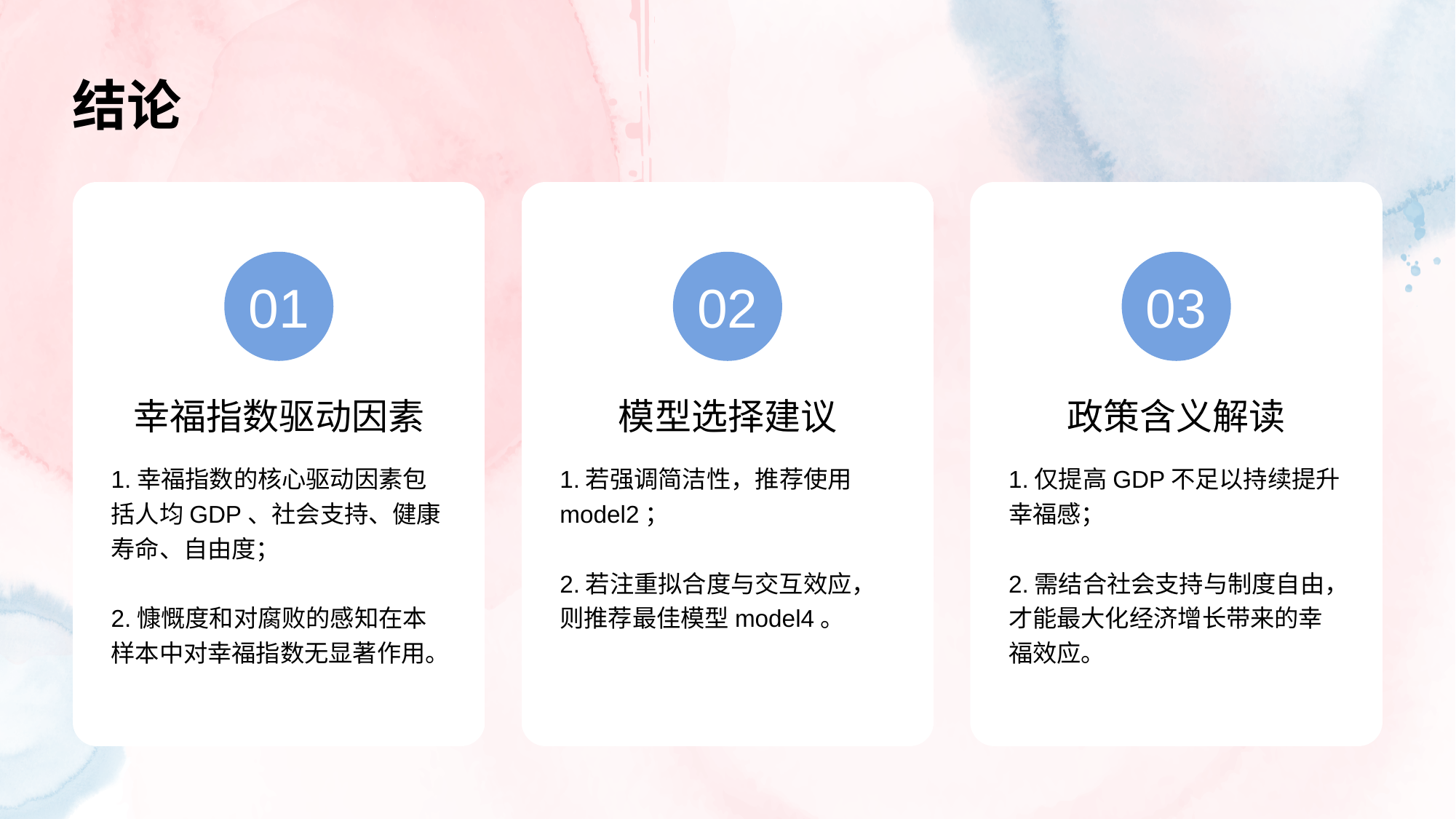

结论

01

02

03
幸福指数驱动因素
模型选择建议
政策含义解读
1.幸福指数的核心驱动因素包括人均GDP、社会支持、健康寿命、自由度；

2.慷慨度和对腐败的感知在本样本中对幸福指数无显著作用。
1.若强调简洁性，推荐使用model2；

2.若注重拟合度与交互效应，则推荐最佳模型model4。
1.仅提高GDP不足以持续提升幸福感；

2.需结合社会支持与制度自由，才能最大化经济增长带来的幸福效应。